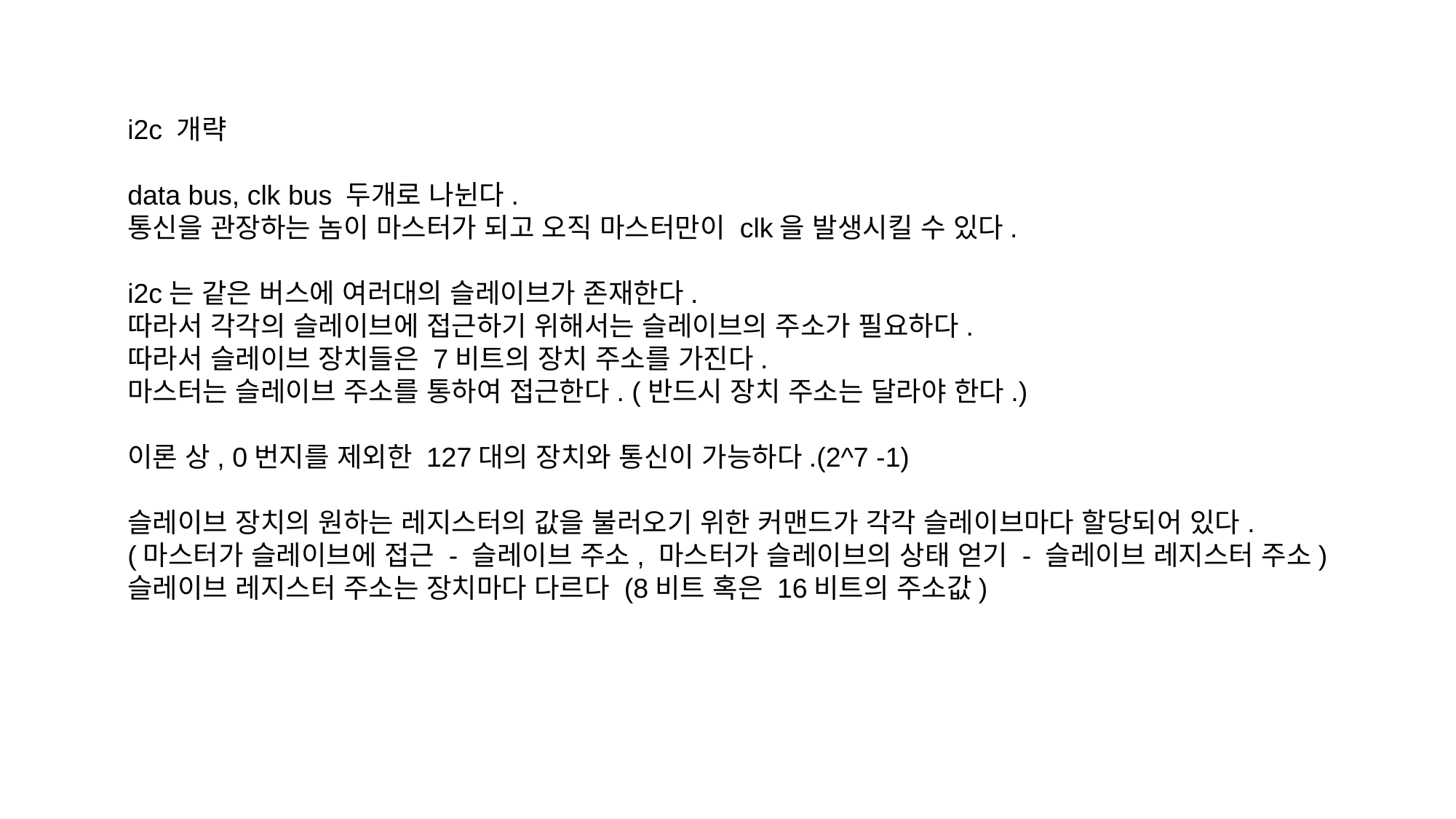

i2c 개략

data bus, clk bus 두개로 나뉜다.
통신을 관장하는 놈이 마스터가 되고 오직 마스터만이 clk을 발생시킬 수 있다.

i2c는 같은 버스에 여러대의 슬레이브가 존재한다.
따라서 각각의 슬레이브에 접근하기 위해서는 슬레이브의 주소가 필요하다.
따라서 슬레이브 장치들은 7비트의 장치 주소를 가진다.
마스터는 슬레이브 주소를 통하여 접근한다. (반드시 장치 주소는 달라야 한다.)

이론 상, 0번지를 제외한 127대의 장치와 통신이 가능하다.(2^7 -1)

슬레이브 장치의 원하는 레지스터의 값을 불러오기 위한 커맨드가 각각 슬레이브마다 할당되어 있다.
(마스터가 슬레이브에 접근 - 슬레이브 주소, 마스터가 슬레이브의 상태 얻기 - 슬레이브 레지스터 주소)
슬레이브 레지스터 주소는 장치마다 다르다 (8비트 혹은 16비트의 주소값)